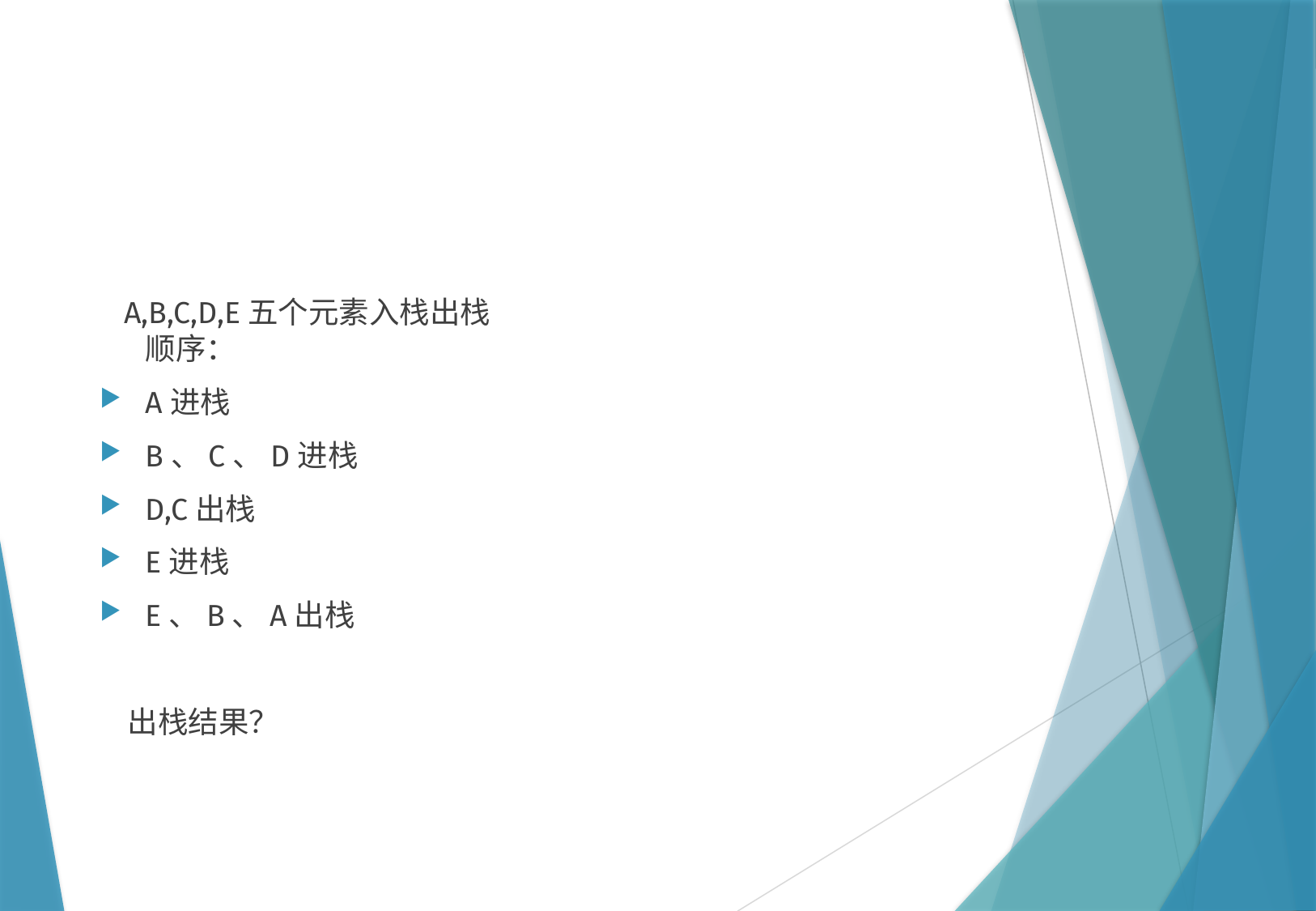

#
   A,B,C,D,E五个元素入栈出栈顺序：
A进栈
B、C、D进栈
D,C出栈
E进栈
E、B、A出栈

   出栈结果？